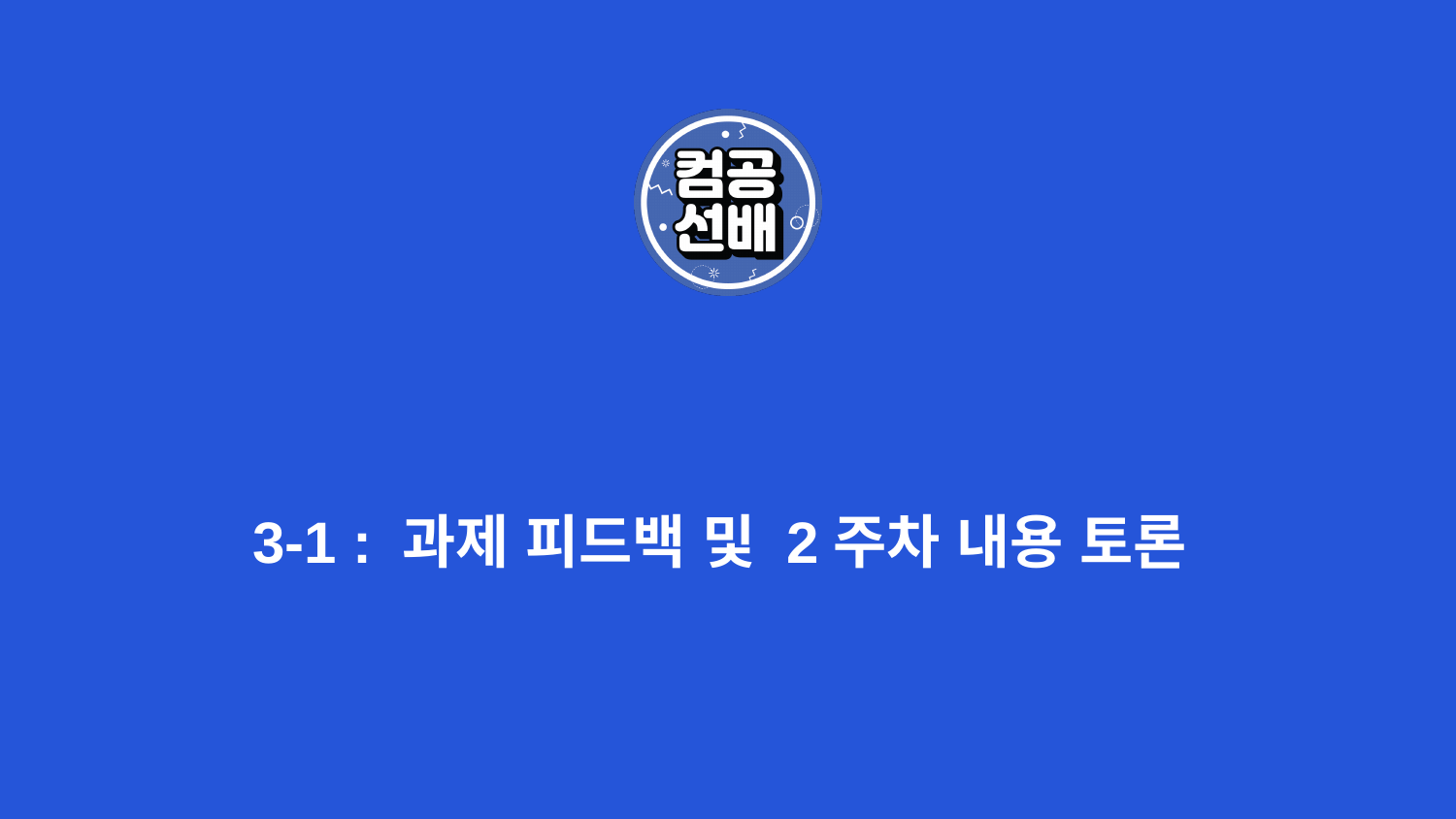

# 3-1 : 과제 피드백 및 2주차 내용 토론